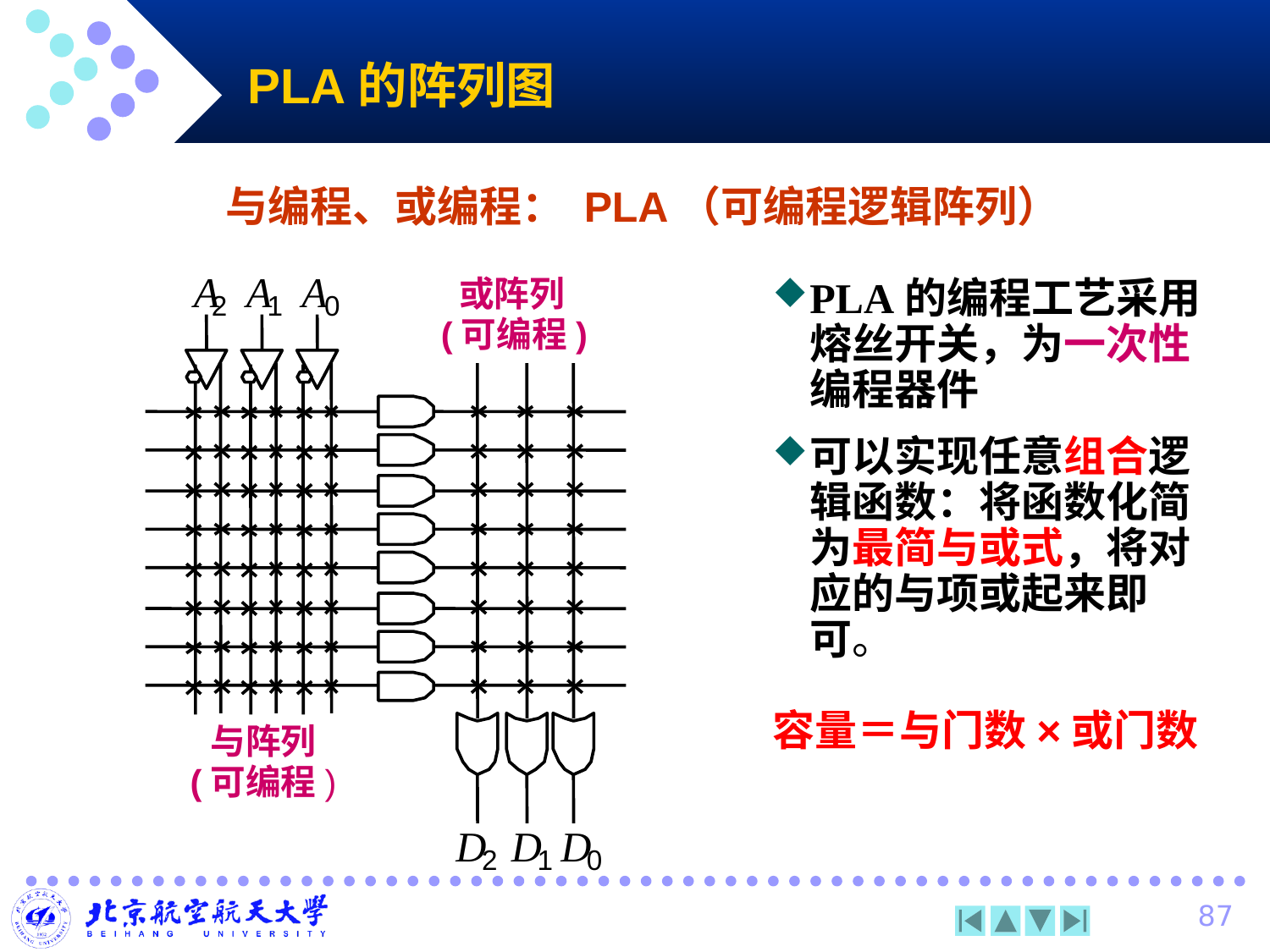

PLA的阵列图
与编程、或编程： PLA（可编程逻辑阵列）
A
A
A
或阵列
2
1
0

(可编程)

与阵列
(可编程)

D
D
D
2
1
0
PLA的编程工艺采用熔丝开关，为一次性编程器件
可以实现任意组合逻辑函数：将函数化简为最简与或式，将对应的与项或起来即可。
容量＝与门数×或门数
87